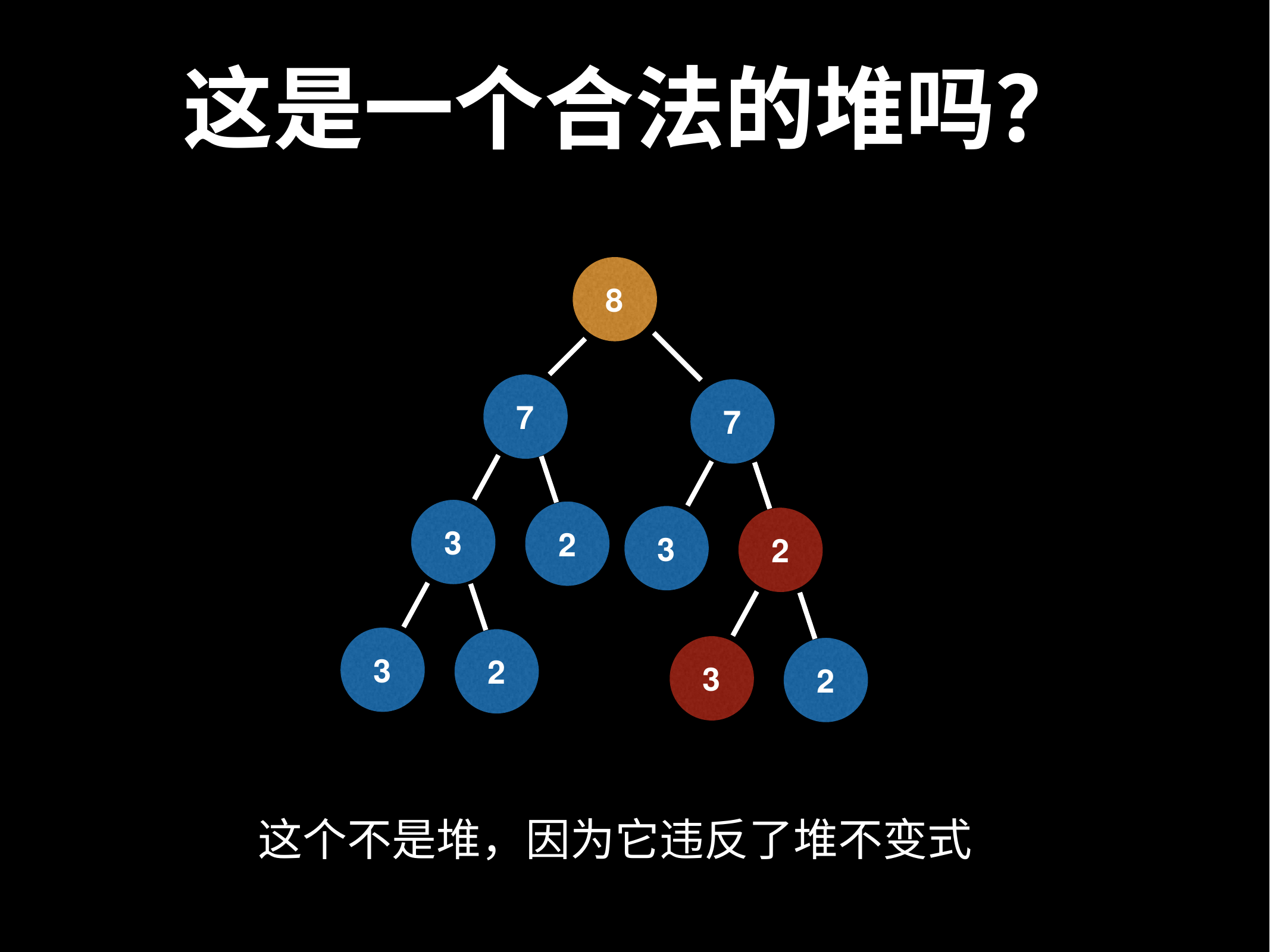

# 这是一个合法的堆吗？
8

7
7

3
2
3
2

3
2
3
2
这个不是堆，因为它违反了堆不变式